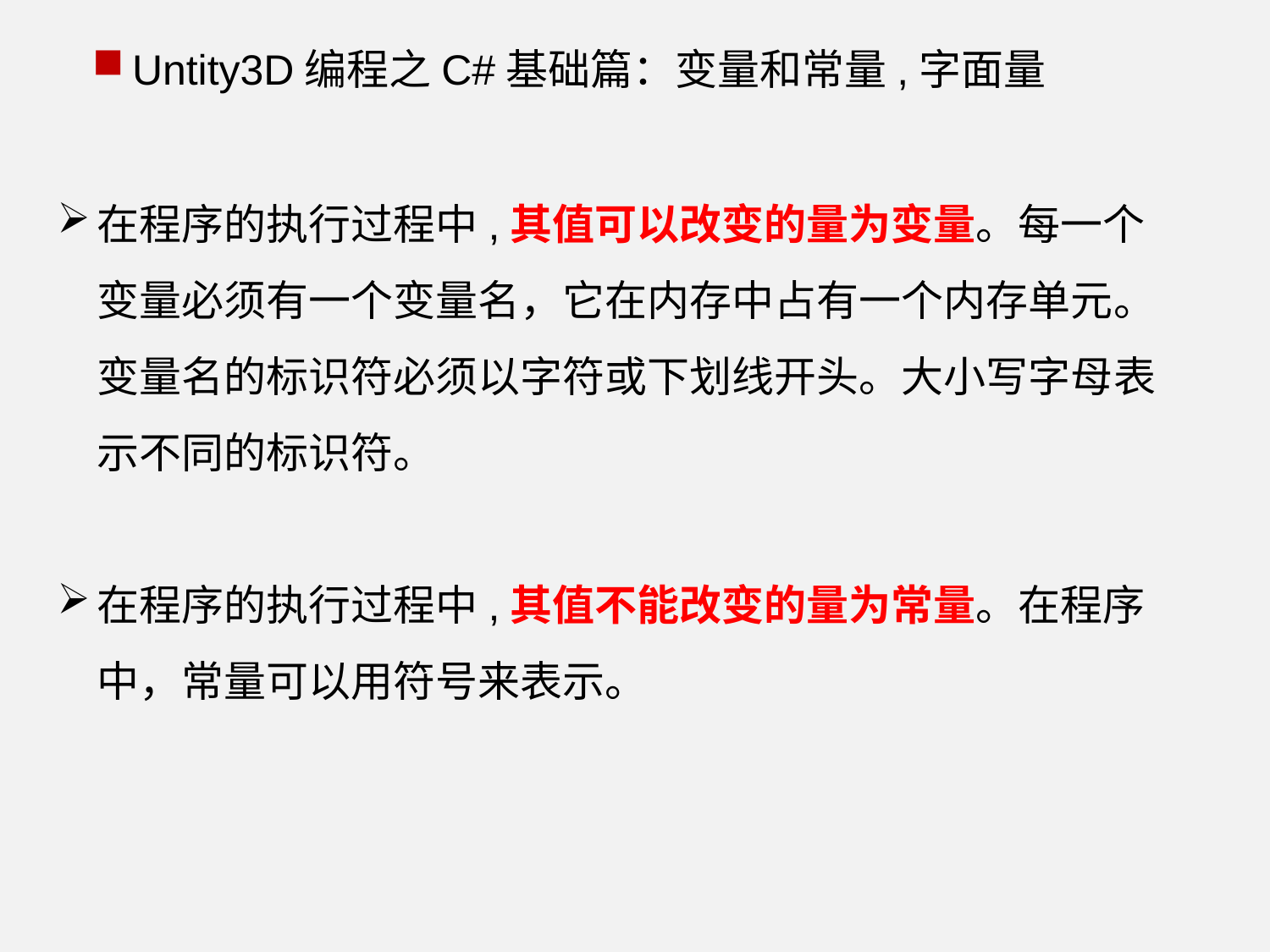

Untity3D编程之C#基础篇：变量和常量,字面量
在程序的执行过程中,其值可以改变的量为变量。每一个变量必须有一个变量名，它在内存中占有一个内存单元。变量名的标识符必须以字符或下划线开头。大小写字母表示不同的标识符。

在程序的执行过程中,其值不能改变的量为常量。在程序中，常量可以用符号来表示。